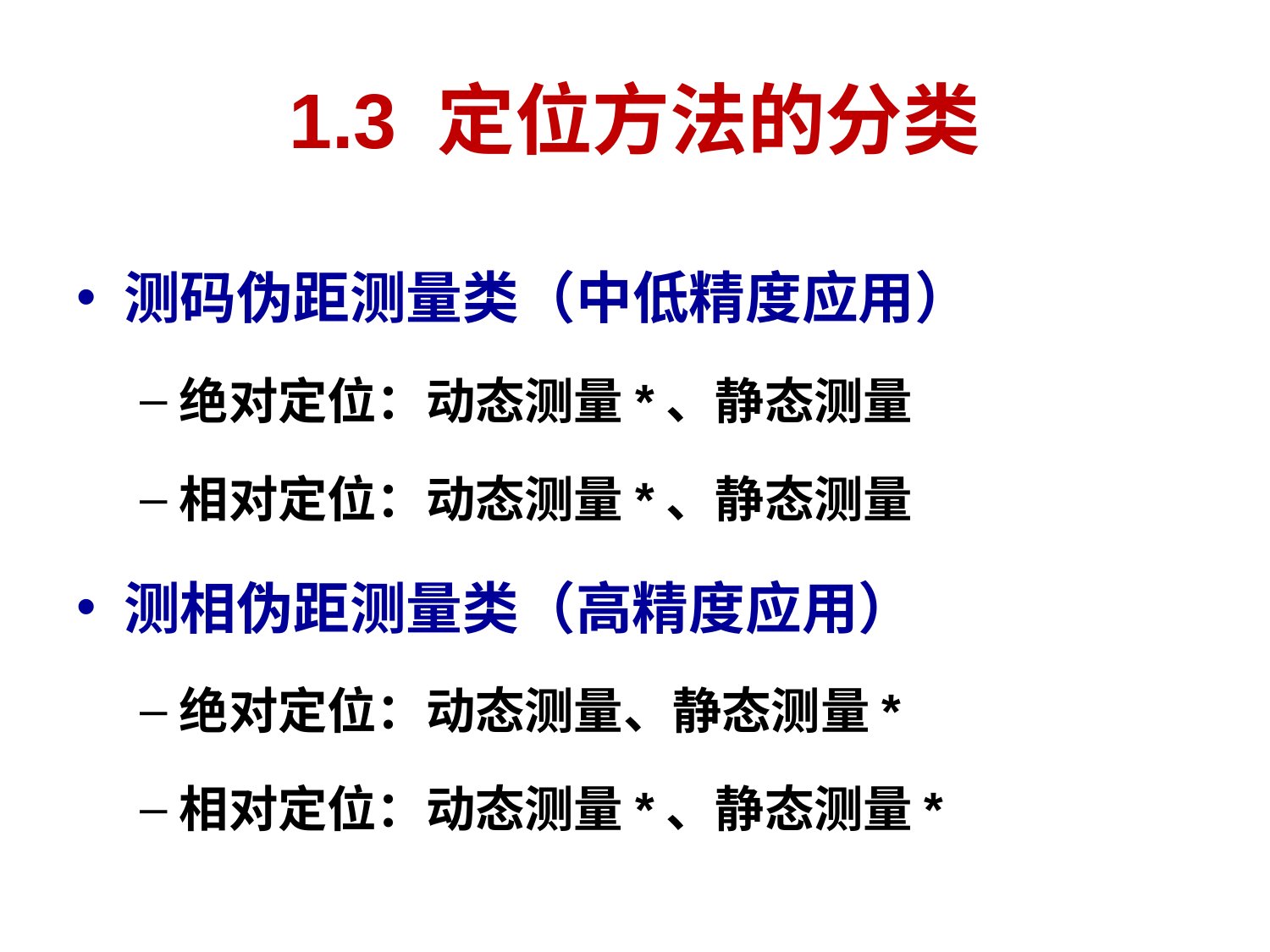

# 1.3 定位方法的分类
测码伪距测量类（中低精度应用）
绝对定位：动态测量*、静态测量
相对定位：动态测量*、静态测量
测相伪距测量类（高精度应用）
绝对定位：动态测量、静态测量*
相对定位：动态测量*、静态测量*